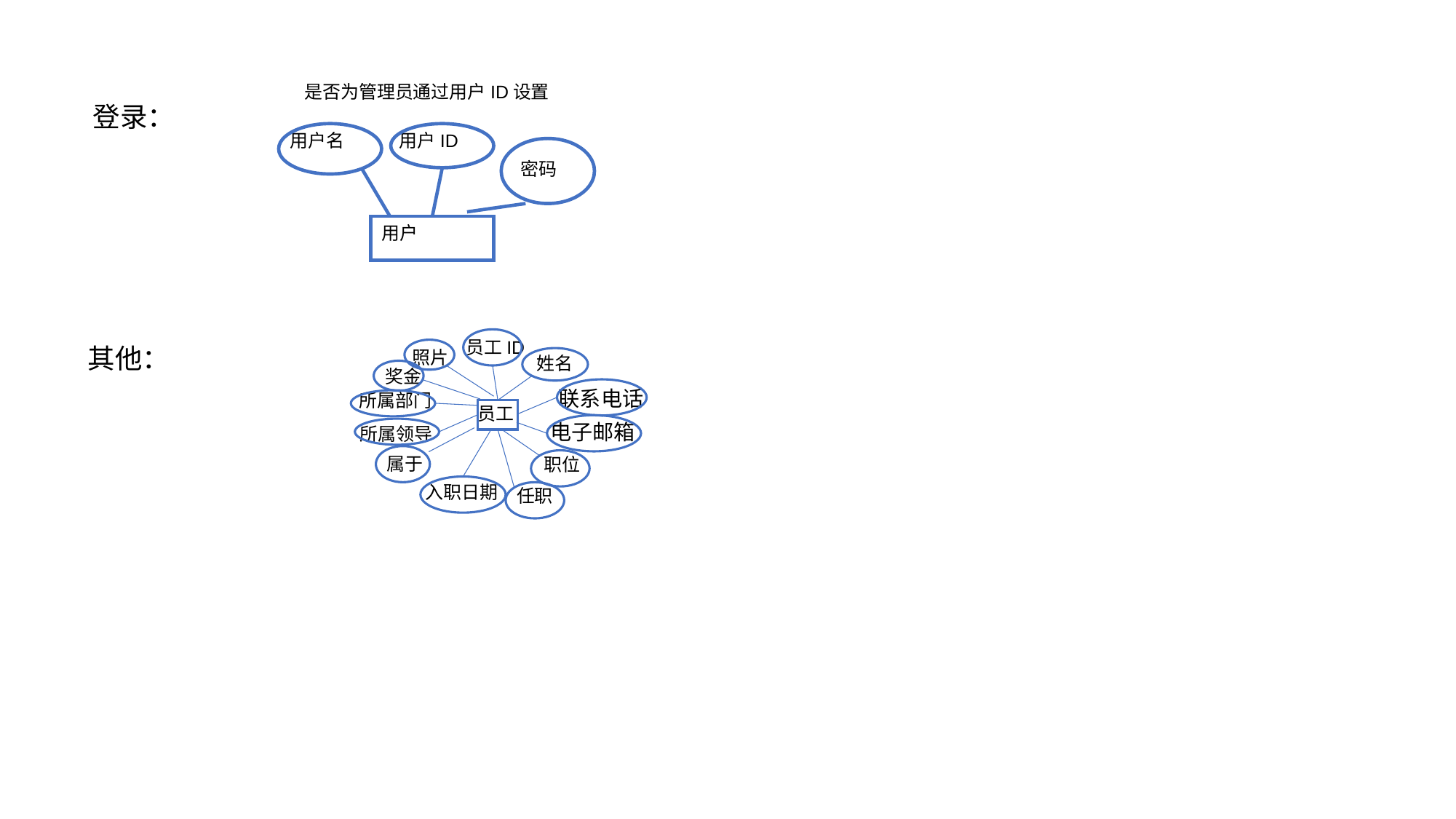

是否为管理员通过用户ID设置
登录：
用户名

用户ID

密码

用户

员工ID
其他：

照片
姓名

奖金

联系电话
所属部门

员工

电子邮箱

所属领导

属于
职位

入职日期

任职